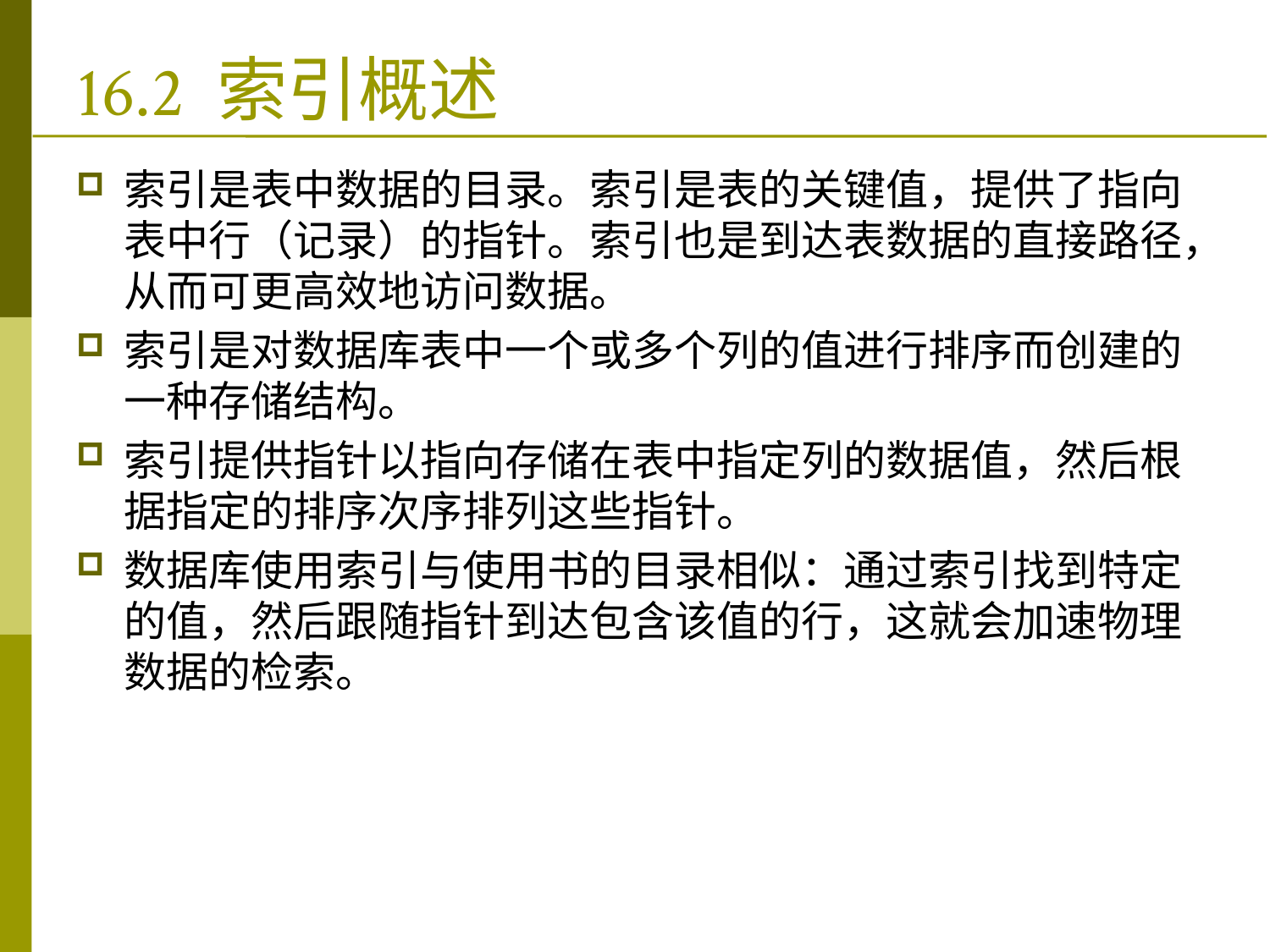

# 16.2 索引概述
索引是表中数据的目录。索引是表的关键值，提供了指向表中行（记录）的指针。索引也是到达表数据的直接路径，从而可更高效地访问数据。
索引是对数据库表中一个或多个列的值进行排序而创建的一种存储结构。
索引提供指针以指向存储在表中指定列的数据值，然后根据指定的排序次序排列这些指针。
数据库使用索引与使用书的目录相似：通过索引找到特定的值，然后跟随指针到达包含该值的行，这就会加速物理数据的检索。